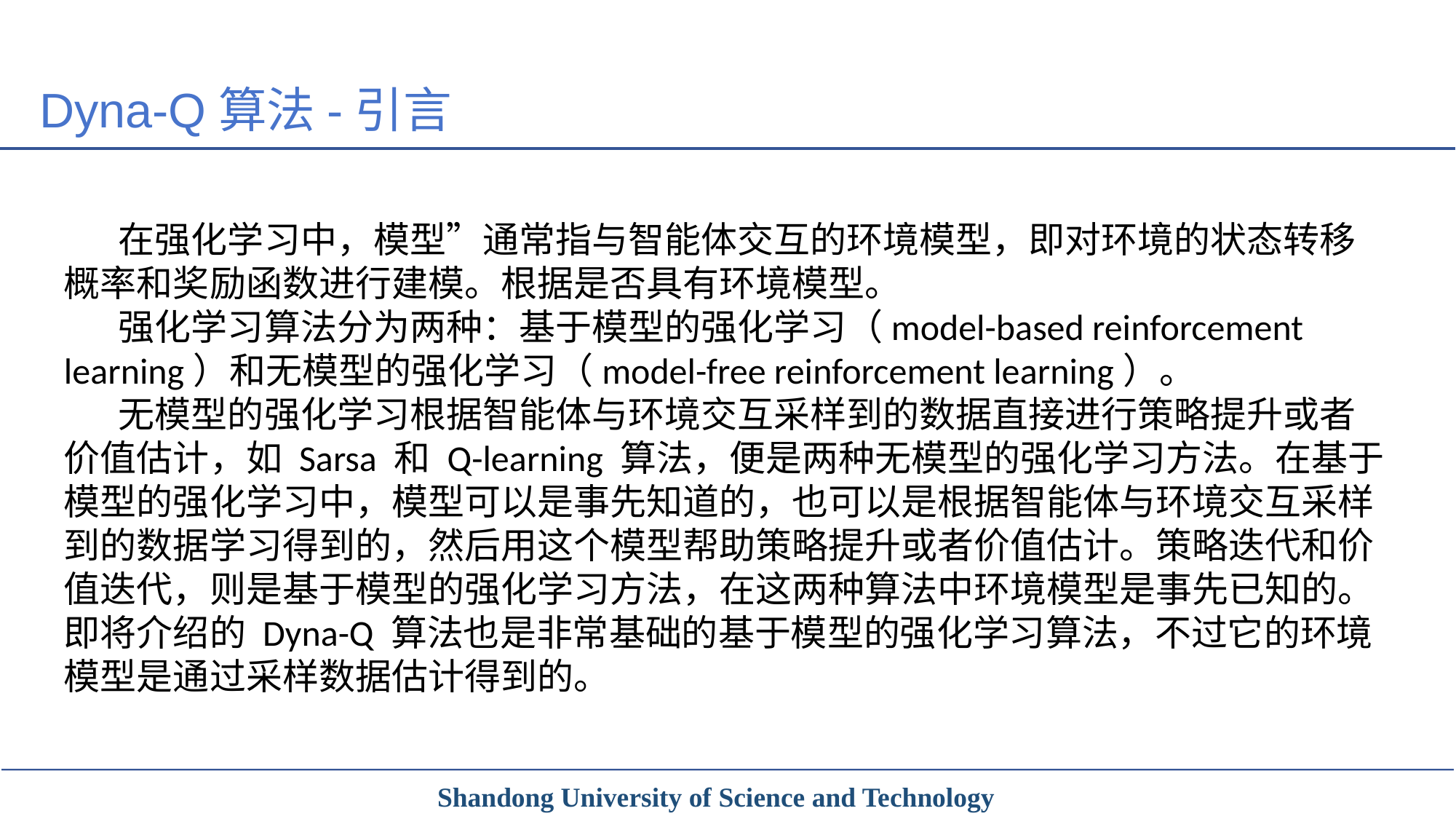

Dyna-Q算法-引言
在强化学习中，模型”通常指与智能体交互的环境模型，即对环境的状态转移概率和奖励函数进行建模。根据是否具有环境模型。
强化学习算法分为两种：基于模型的强化学习（model-based reinforcement learning）和无模型的强化学习（model-free reinforcement learning）。
无模型的强化学习根据智能体与环境交互采样到的数据直接进行策略提升或者价值估计，如 Sarsa 和 Q-learning 算法，便是两种无模型的强化学习方法。在基于模型的强化学习中，模型可以是事先知道的，也可以是根据智能体与环境交互采样到的数据学习得到的，然后用这个模型帮助策略提升或者价值估计。策略迭代和价值迭代，则是基于模型的强化学习方法，在这两种算法中环境模型是事先已知的。即将介绍的 Dyna-Q 算法也是非常基础的基于模型的强化学习算法，不过它的环境模型是通过采样数据估计得到的。
2

Shandong University of Science and Technology